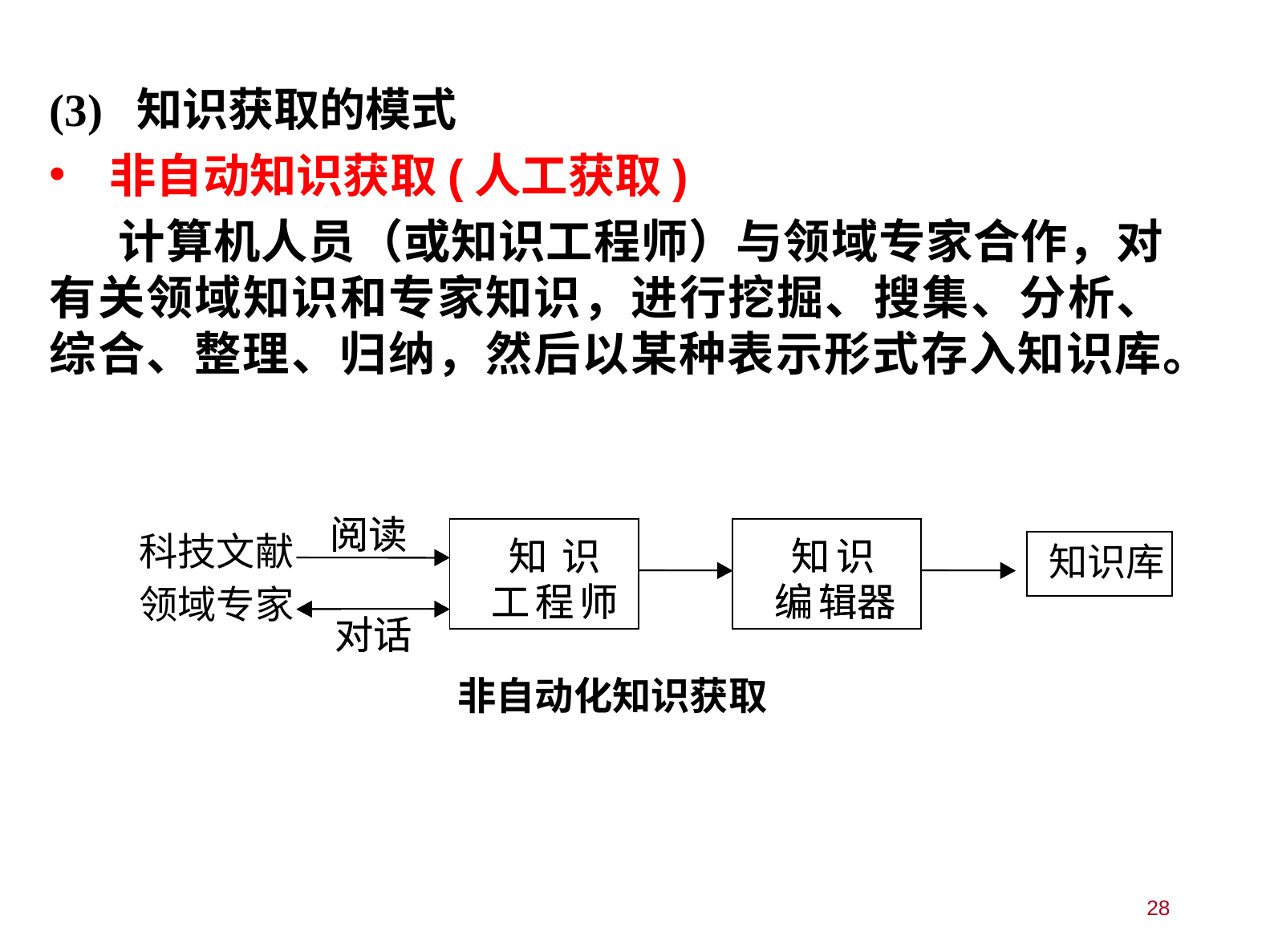

(3)  知识获取的模式
非自动知识获取(人工获取)
     计算机人员（或知识工程师）与领域专家合作，对有关领域知识和专家知识，进行挖掘、搜集、分析、综合、整理、归纳，然后以某种表示形式存入知识库。

阅读
阅读

科技文献
知
知
识
识
知
知
识
识

知识库

工
工
程
程
师
师
编
编
辑器
辑器
领域专家

对话
对话
非自动化知识获取

28